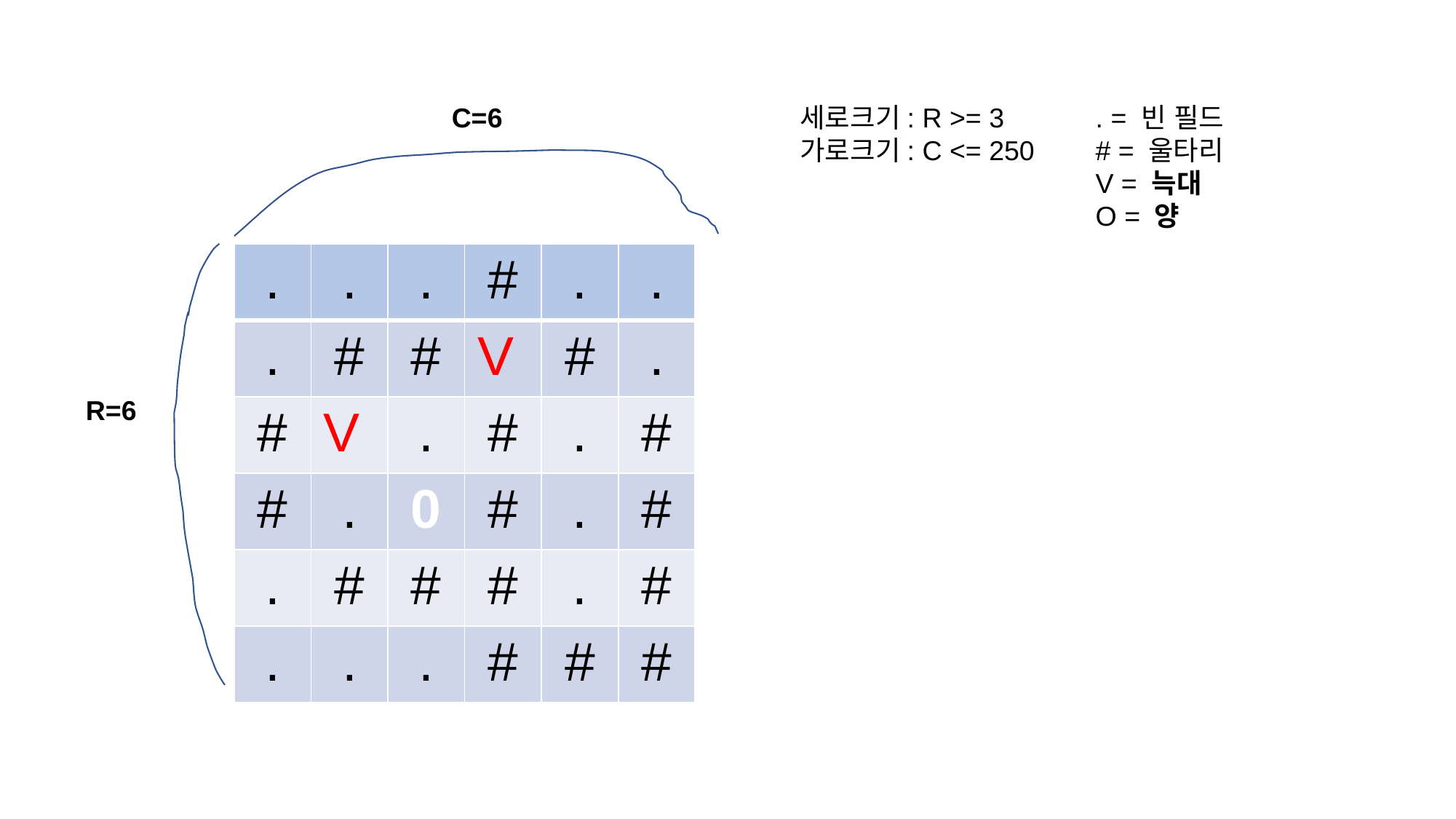

. = 빈 필드
# = 울타리
V = 늑대
O = 양

C=6
세로크기: R >= 3
가로크기: C <= 250

| . | . | . | # | . | . |
| --- | --- | --- | --- | --- | --- |
| . | # | # | V | # | . |
| # | V | . | # | . | # |
| # | . | 0 | # | . | # |
| . | # | # | # | . | # |
| . | . | . | # | # | # |
R=6